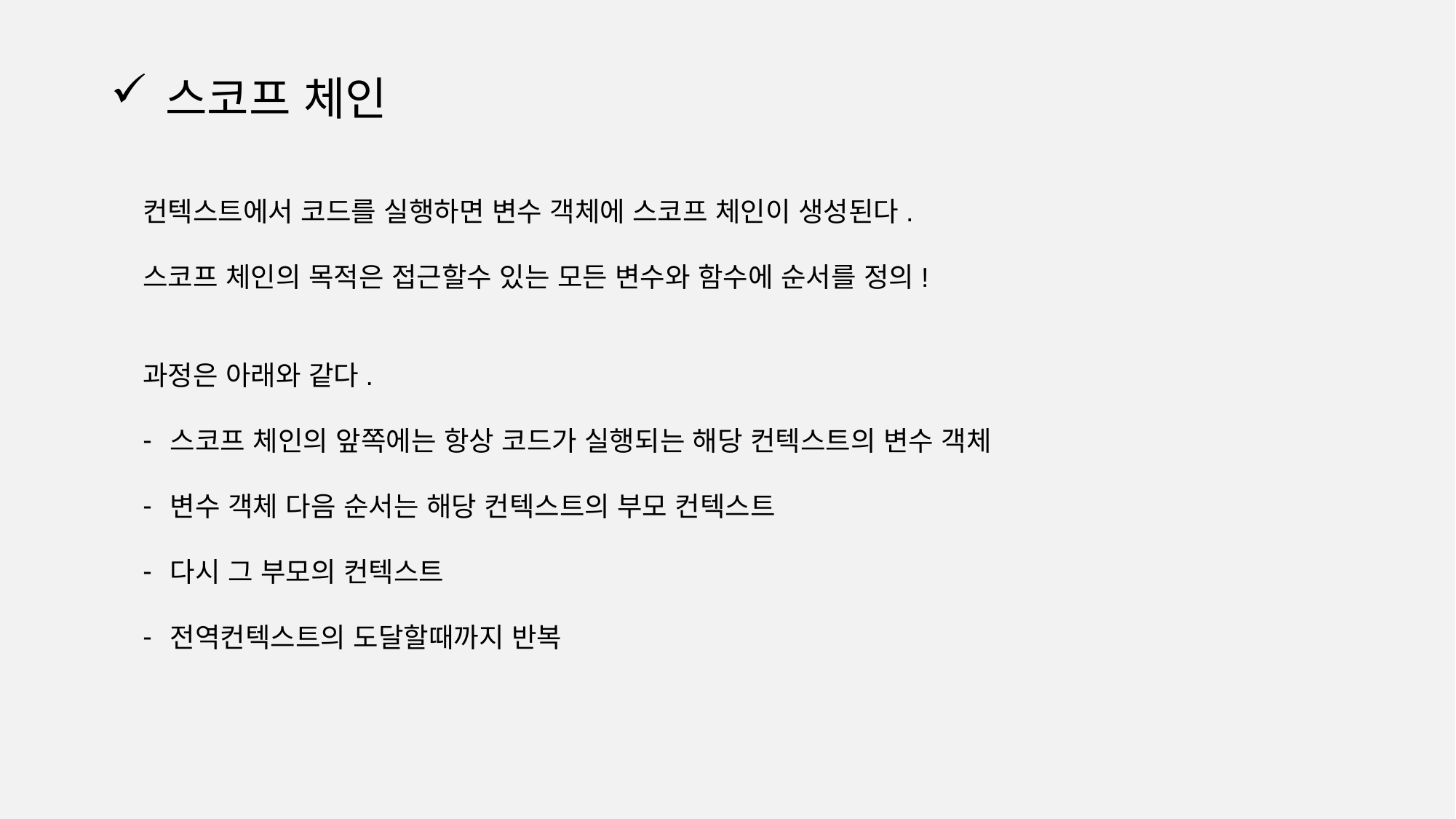

# 스코프 체인
컨텍스트에서 코드를 실행하면 변수 객체에 스코프 체인이 생성된다.

스코프 체인의 목적은 접근할수 있는 모든 변수와 함수에 순서를 정의!

과정은 아래와 같다.

스코프 체인의 앞쪽에는 항상 코드가 실행되는 해당 컨텍스트의 변수 객체

변수 객체 다음 순서는 해당 컨텍스트의 부모 컨텍스트

다시 그 부모의 컨텍스트

전역컨텍스트의 도달할때까지 반복